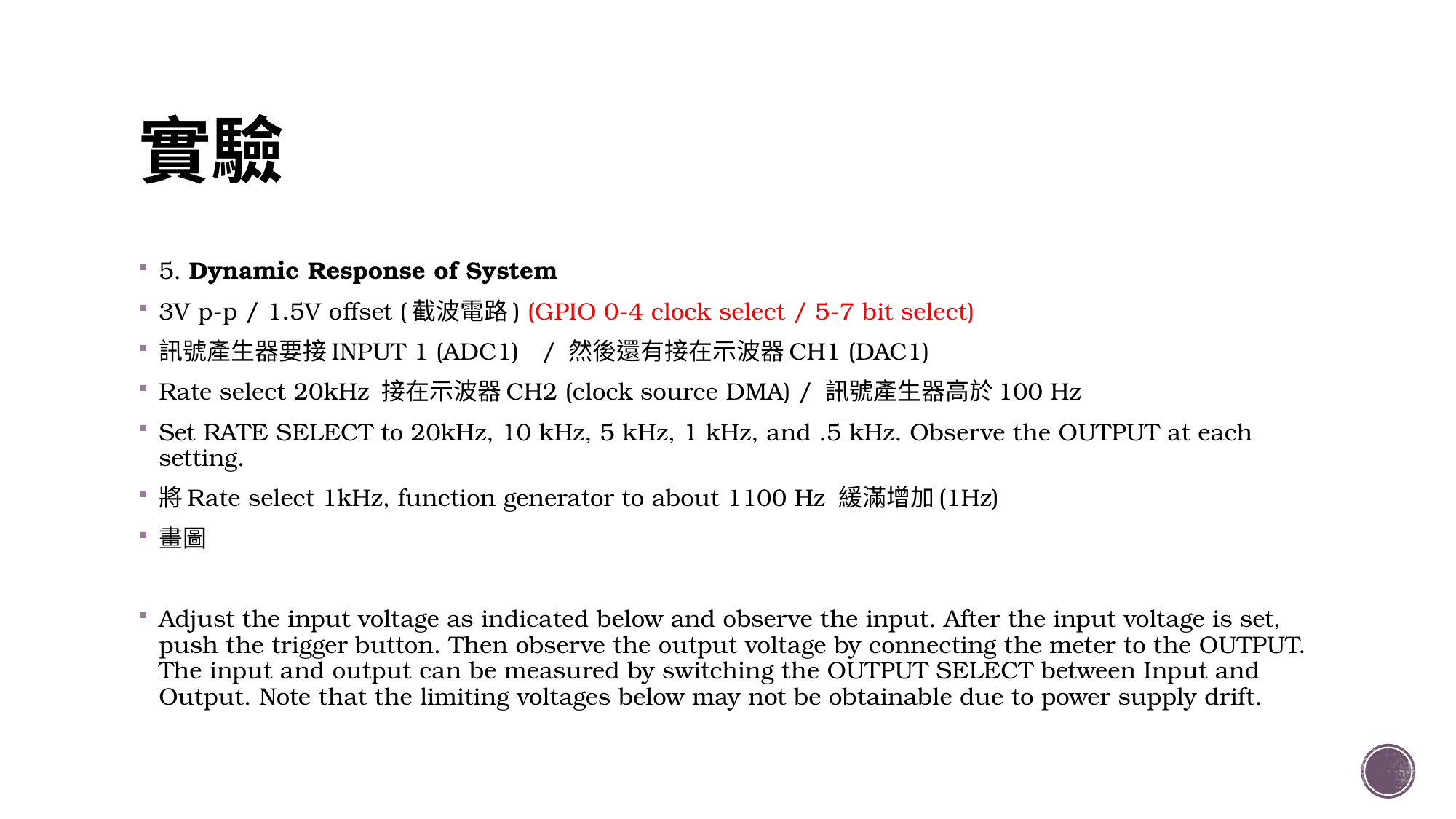

# 實驗
5. Dynamic Response of System
3V p-p / 1.5V offset (截波電路) (GPIO 0-4 clock select / 5-7 bit select)
訊號產生器要接INPUT 1 (ADC1)   / 然後還有接在示波器CH1 (DAC1)
Rate select 20kHz 接在示波器CH2 (clock source DMA) / 訊號產生器高於100 Hz
Set RATE SELECT to 20kHz, 10 kHz, 5 kHz, 1 kHz, and .5 kHz. Observe the OUTPUT at each setting.
將Rate select 1kHz, function generator to about 1100 Hz 緩滿增加(1Hz)
畫圖

Adjust the input voltage as indicated below and observe the input. After the input voltage is set, push the trigger button. Then observe the output voltage by connecting the meter to the OUTPUT.  The input and output can be measured by switching the OUTPUT SELECT between Input and Output. Note that the limiting voltages below may not be obtainable due to power supply drift.